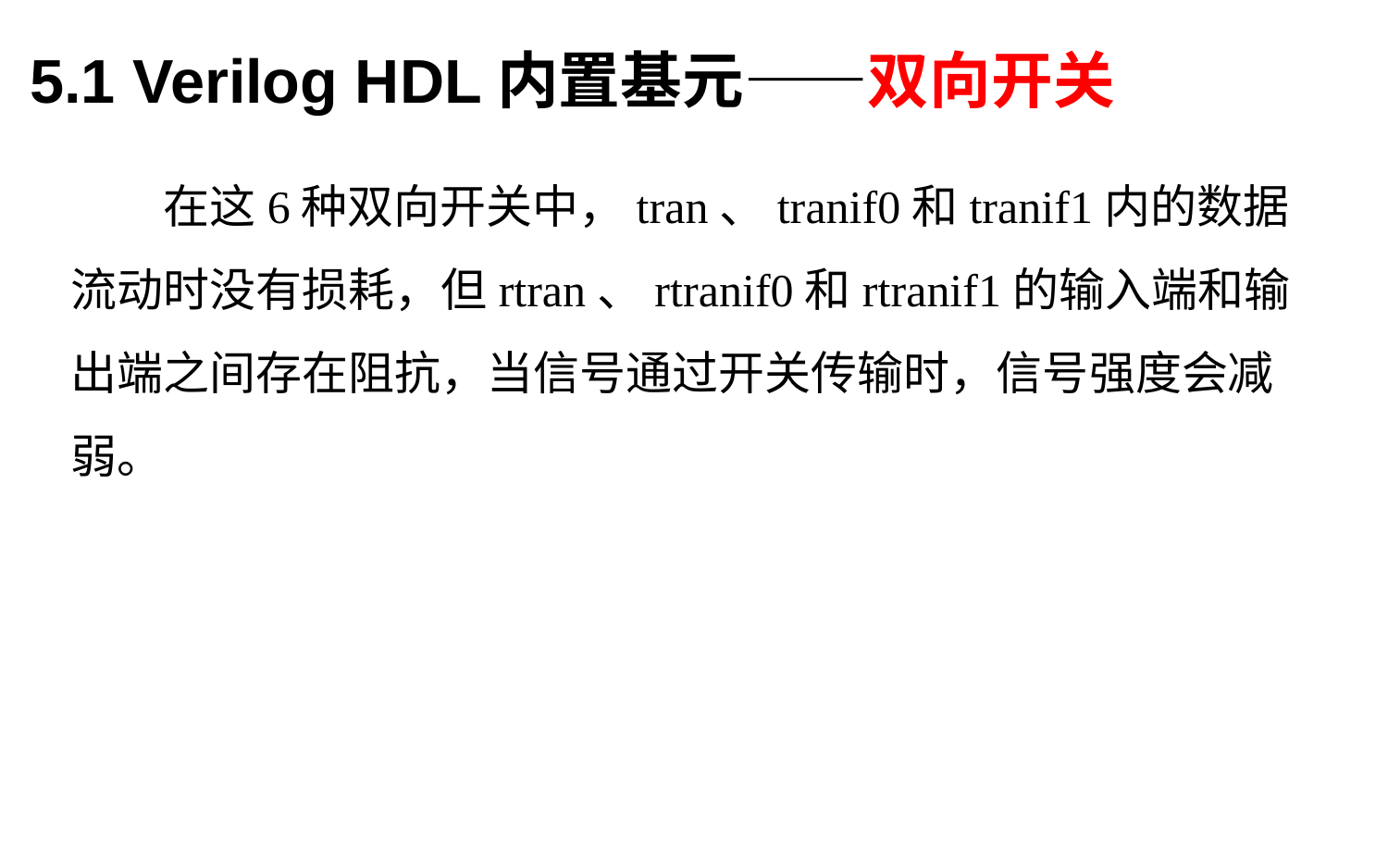

5.1 Verilog HDL内置基元——双向开关
# 在这6种双向开关中，tran、tranif0和tranif1内的数据流动时没有损耗，但rtran、rtranif0和rtranif1的输入端和输出端之间存在阻抗，当信号通过开关传输时，信号强度会减弱。